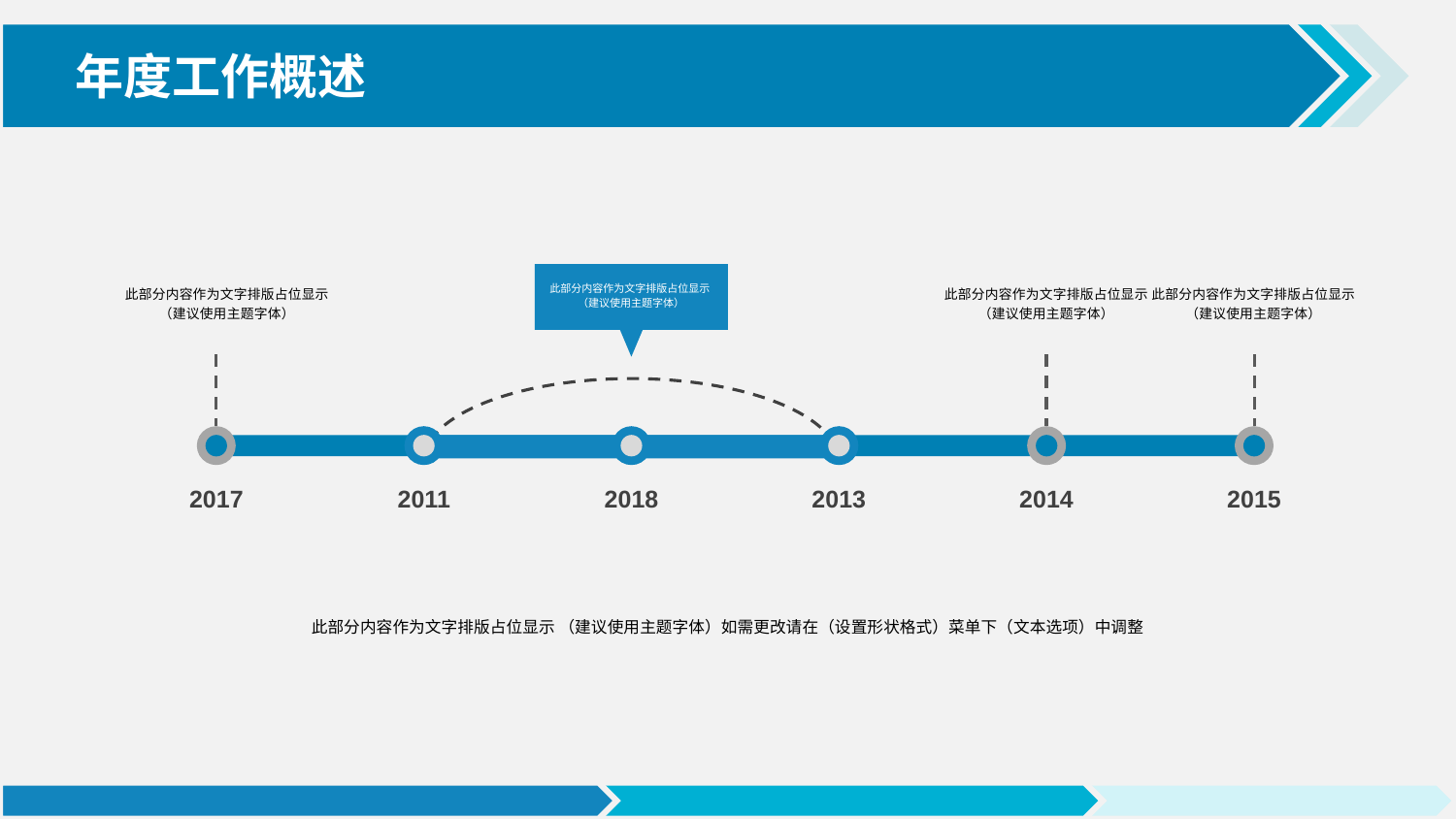

年度工作概述

此部分内容作为文字排版占位显示
（建议使用主题字体）
此部分内容作为文字排版占位显示
（建议使用主题字体）
此部分内容作为文字排版占位显示
（建议使用主题字体）
此部分内容作为文字排版占位显示
（建议使用主题字体）

2017
2011
2018
2013
2014
2015
此部分内容作为文字排版占位显示 （建议使用主题字体）如需更改请在（设置形状格式）菜单下（文本选项）中调整